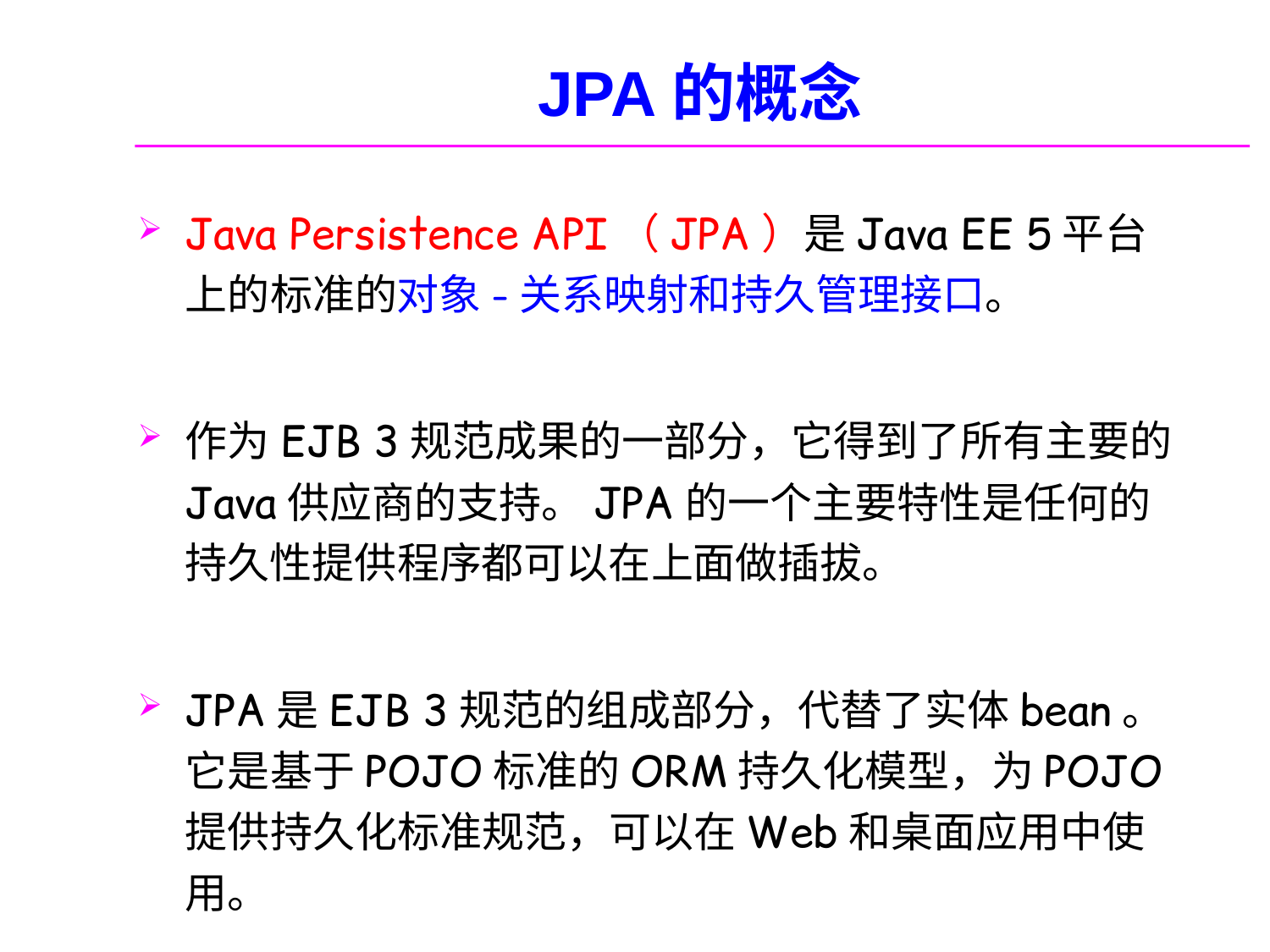

# JPA的概念
Java Persistence API（JPA）是Java EE 5平台上的标准的对象-关系映射和持久管理接口。

作为EJB 3规范成果的一部分，它得到了所有主要的Java供应商的支持。JPA的一个主要特性是任何的持久性提供程序都可以在上面做插拔。

JPA是EJB 3规范的组成部分，代替了实体bean。它是基于POJO标准的ORM持久化模型，为POJO提供持久化标准规范，可以在Web和桌面应用中使用。
58